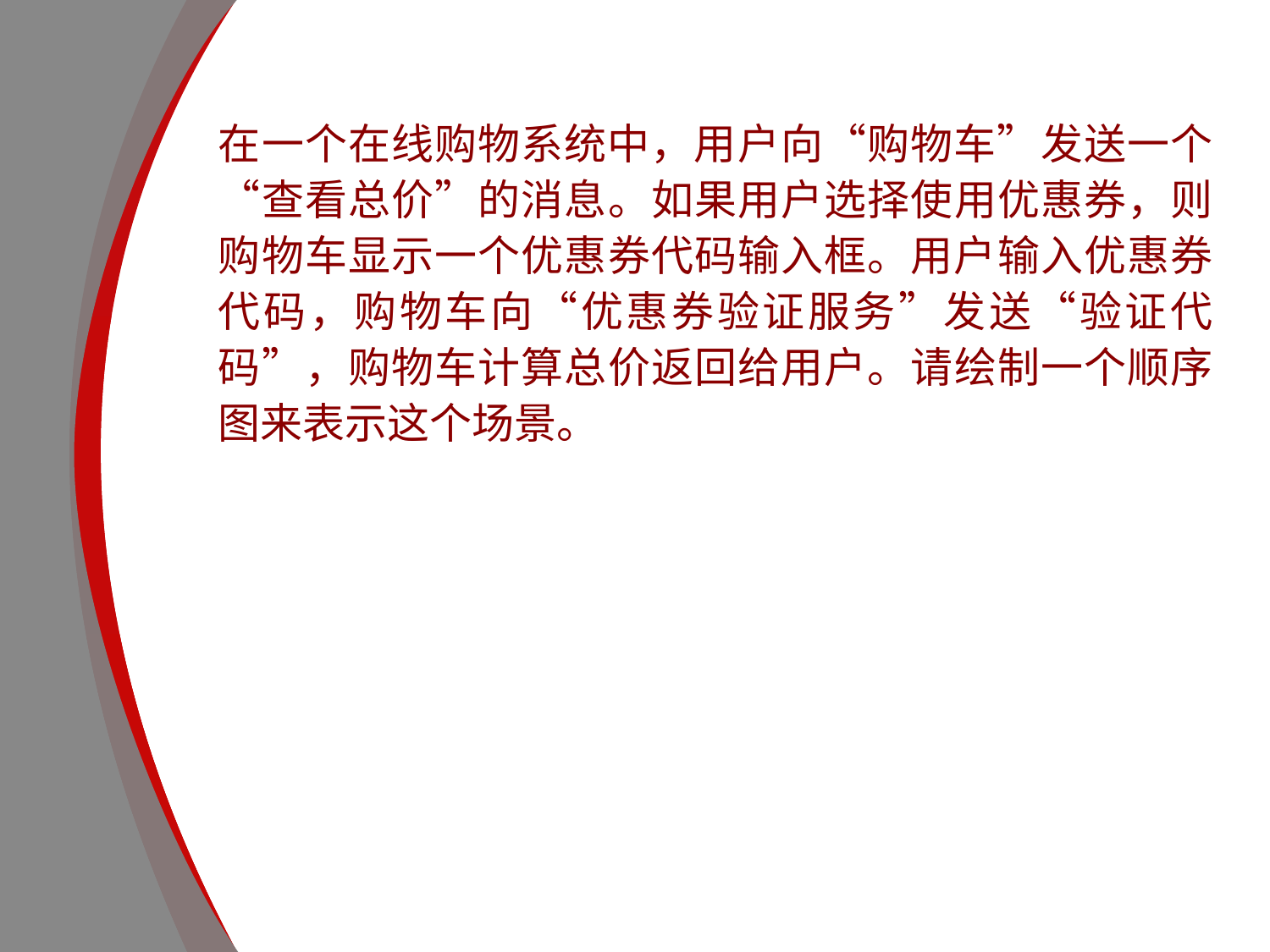

在一个在线购物系统中，用户向“购物车”发送一个“查看总价”的消息。如果用户选择使用优惠券，则购物车显示一个优惠券代码输入框。用户输入优惠券代码，购物车向“优惠券验证服务”发送“验证代码”，购物车计算总价返回给用户。请绘制一个顺序图来表示这个场景。